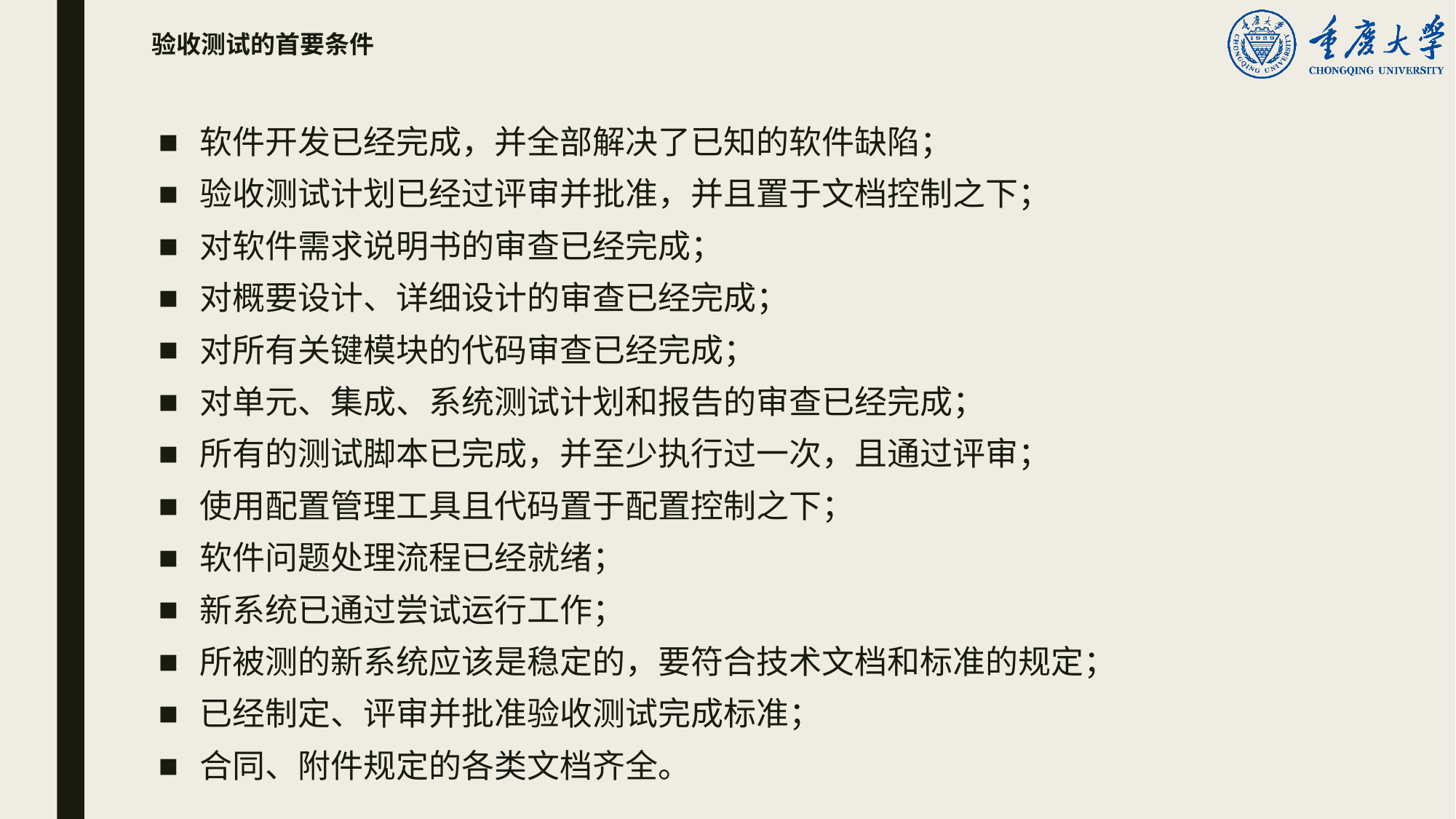

# 验收测试的首要条件
软件开发已经完成，并全部解决了已知的软件缺陷；
验收测试计划已经过评审并批准，并且置于文档控制之下；
对软件需求说明书的审查已经完成；
对概要设计、详细设计的审查已经完成；
对所有关键模块的代码审查已经完成；
对单元、集成、系统测试计划和报告的审查已经完成；
所有的测试脚本已完成，并至少执行过一次，且通过评审；
使用配置管理工具且代码置于配置控制之下；
软件问题处理流程已经就绪；
新系统已通过尝试运行工作；
所被测的新系统应该是稳定的，要符合技术文档和标准的规定；
已经制定、评审并批准验收测试完成标准；
合同、附件规定的各类文档齐全。